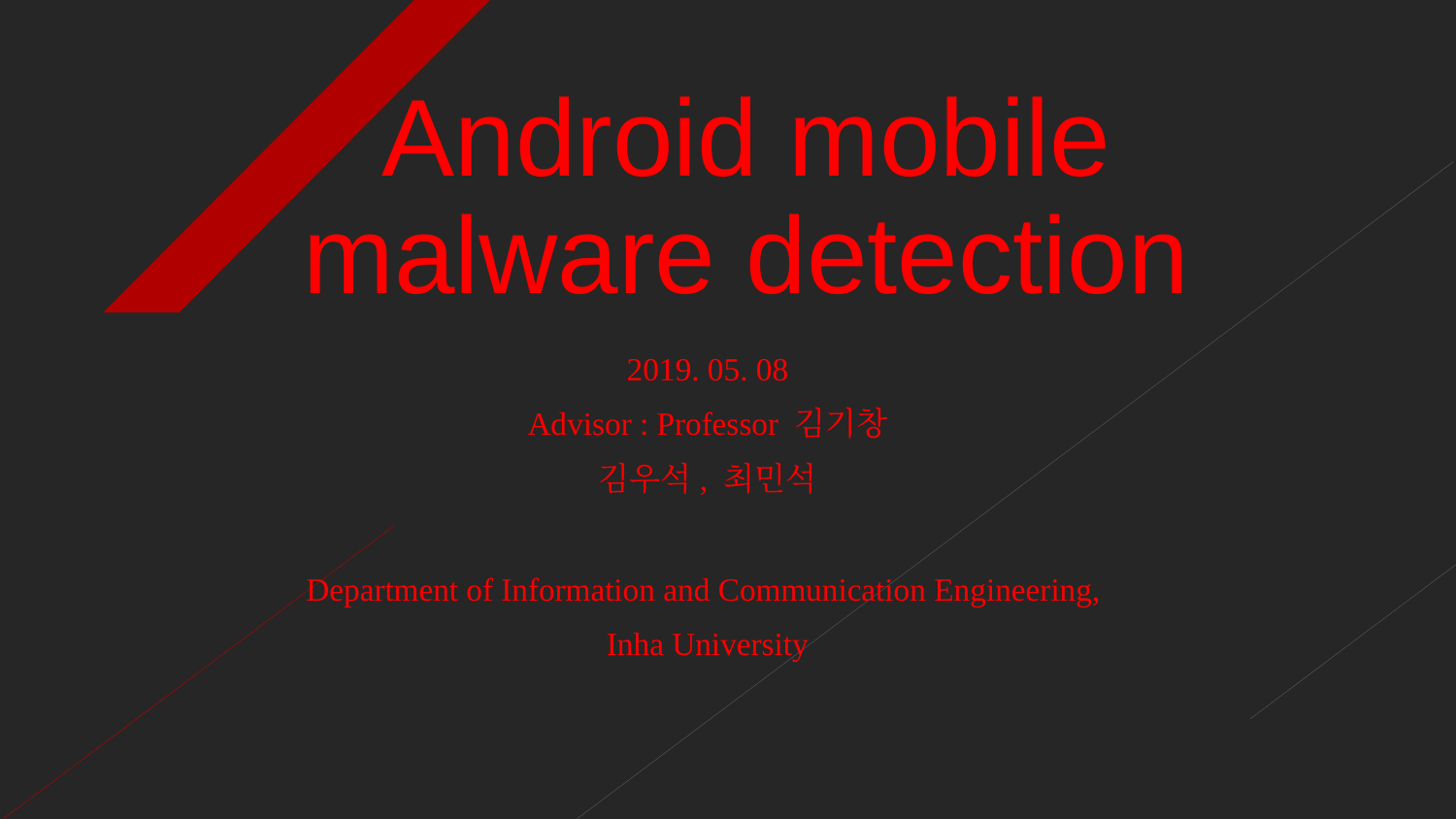

# Android mobile malware detection
2019. 05. 08
Advisor : Professor 김기창
김우석, 최민석

Department of Information and Communication Engineering,
Inha University